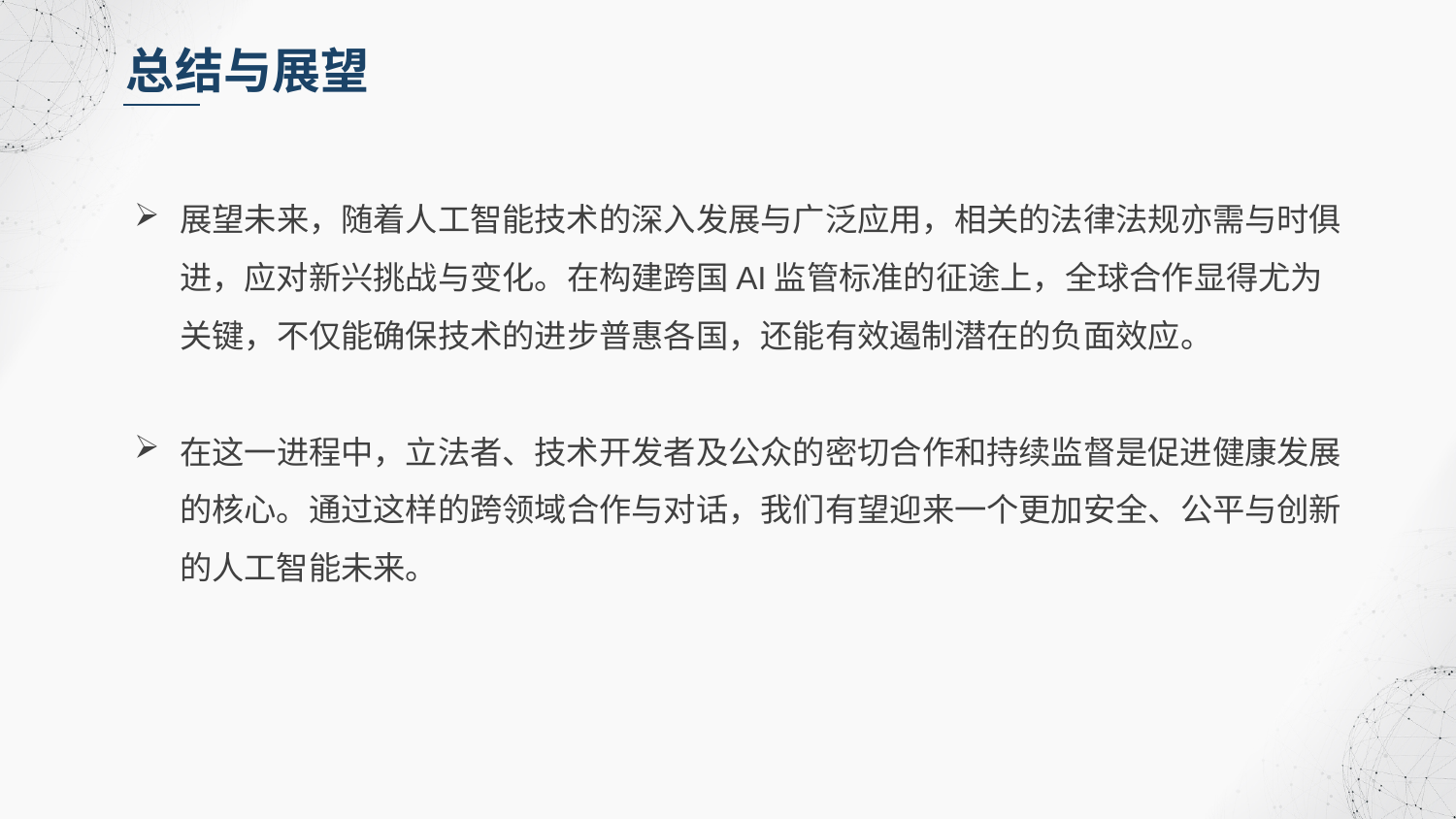

总结与展望
展望未来，随着人工智能技术的深入发展与广泛应用，相关的法律法规亦需与时俱进，应对新兴挑战与变化。在构建跨国AI监管标准的征途上，全球合作显得尤为关键，不仅能确保技术的进步普惠各国，还能有效遏制潜在的负面效应。

在这一进程中，立法者、技术开发者及公众的密切合作和持续监督是促进健康发展的核心。通过这样的跨领域合作与对话，我们有望迎来一个更加安全、公平与创新的人工智能未来。